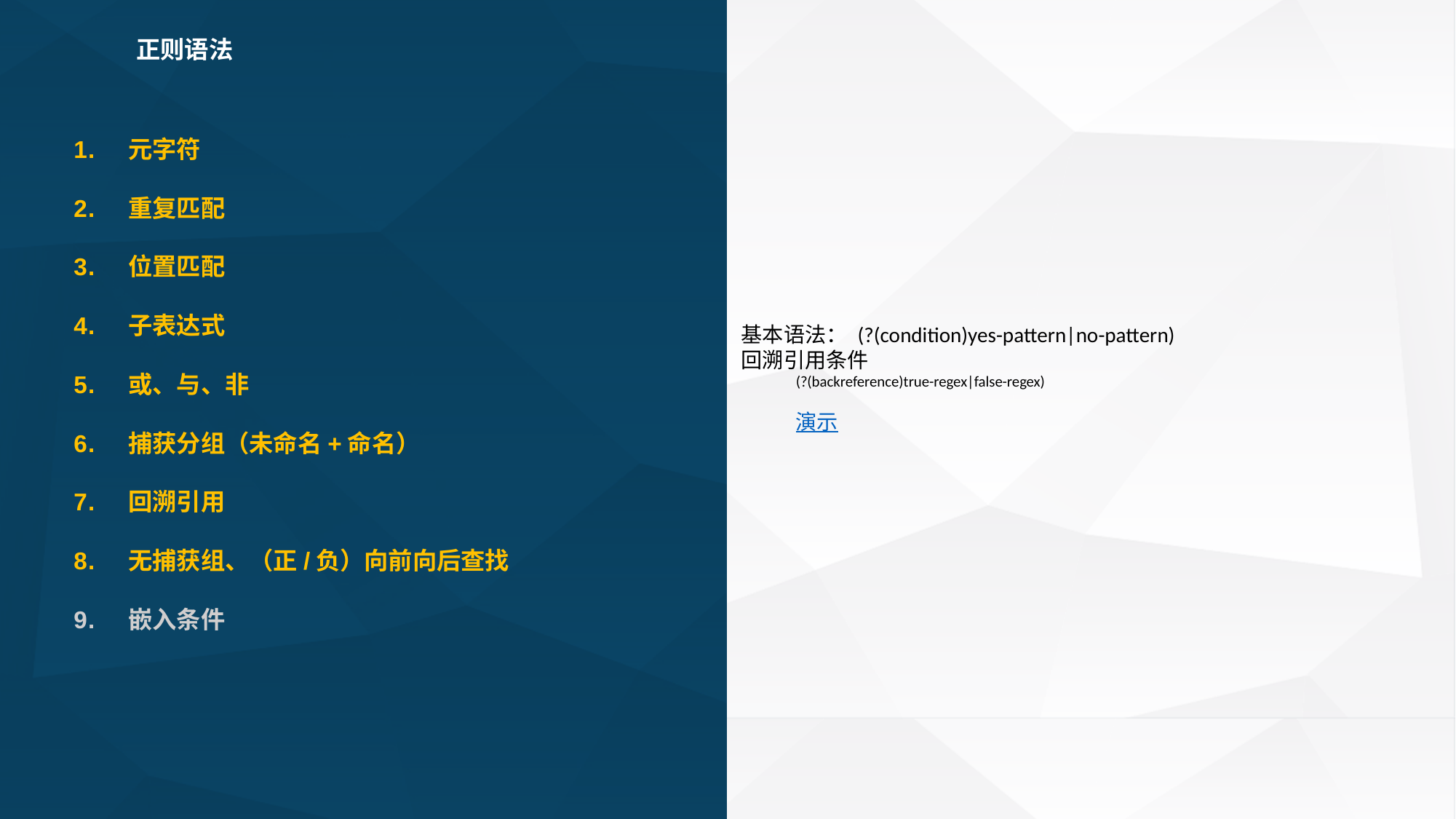

正则语法
基本语法： (?(condition)yes-pattern|no-pattern)
回溯引用条件
(?(backreference)true-regex|false-regex)

演示
元字符
重复匹配
位置匹配
子表达式
或、与、非
捕获分组（未命名+命名）
回溯引用
无捕获组、（正/负）向前向后查找
嵌入条件